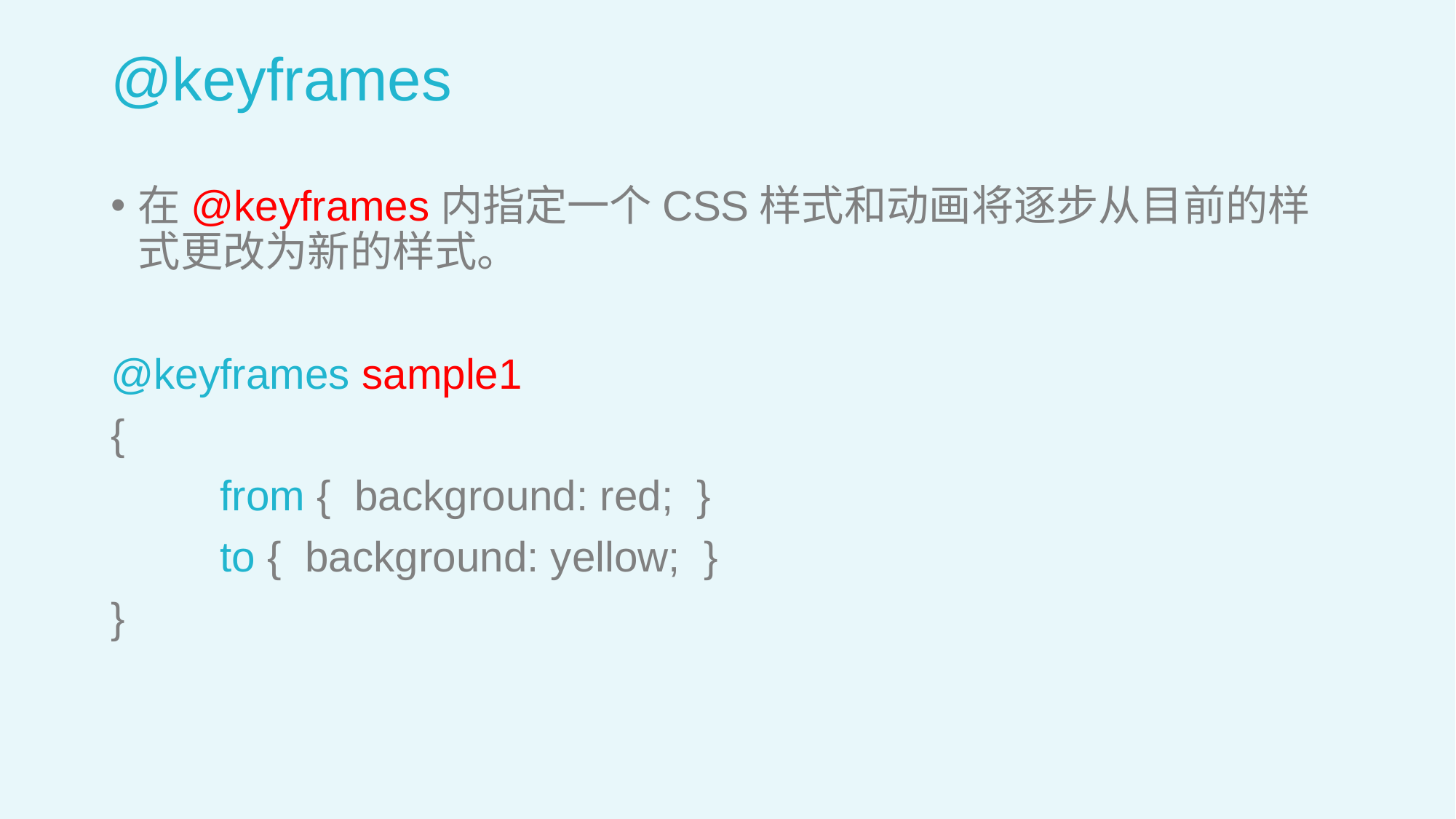

# @keyframes
在@keyframes内指定一个CSS样式和动画将逐步从目前的样式更改为新的样式。

@keyframes sample1
{
	from {  background: red;  }
	to {  background: yellow;  }
}